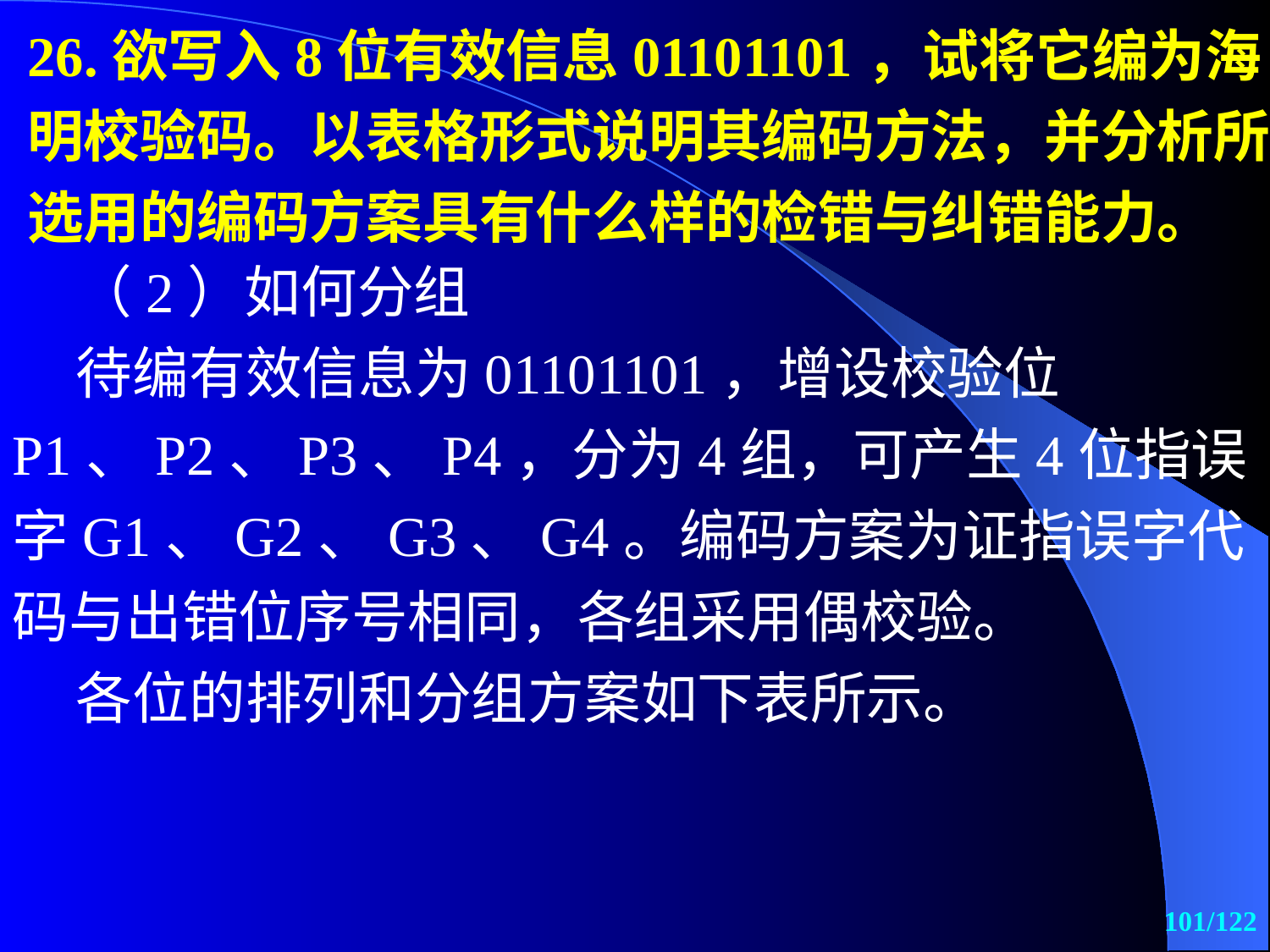

26.欲写入8位有效信息01101101，试将它编为海明校验码。以表格形式说明其编码方法，并分析所选用的编码方案具有什么样的检错与纠错能力。
（2）如何分组
待编有效信息为01101101，增设校验位P1、P2、P3、P4，分为4组，可产生4位指误字G1、G2、G3、G4。编码方案为证指误字代码与出错位序号相同，各组采用偶校验。
各位的排列和分组方案如下表所示。
101/122